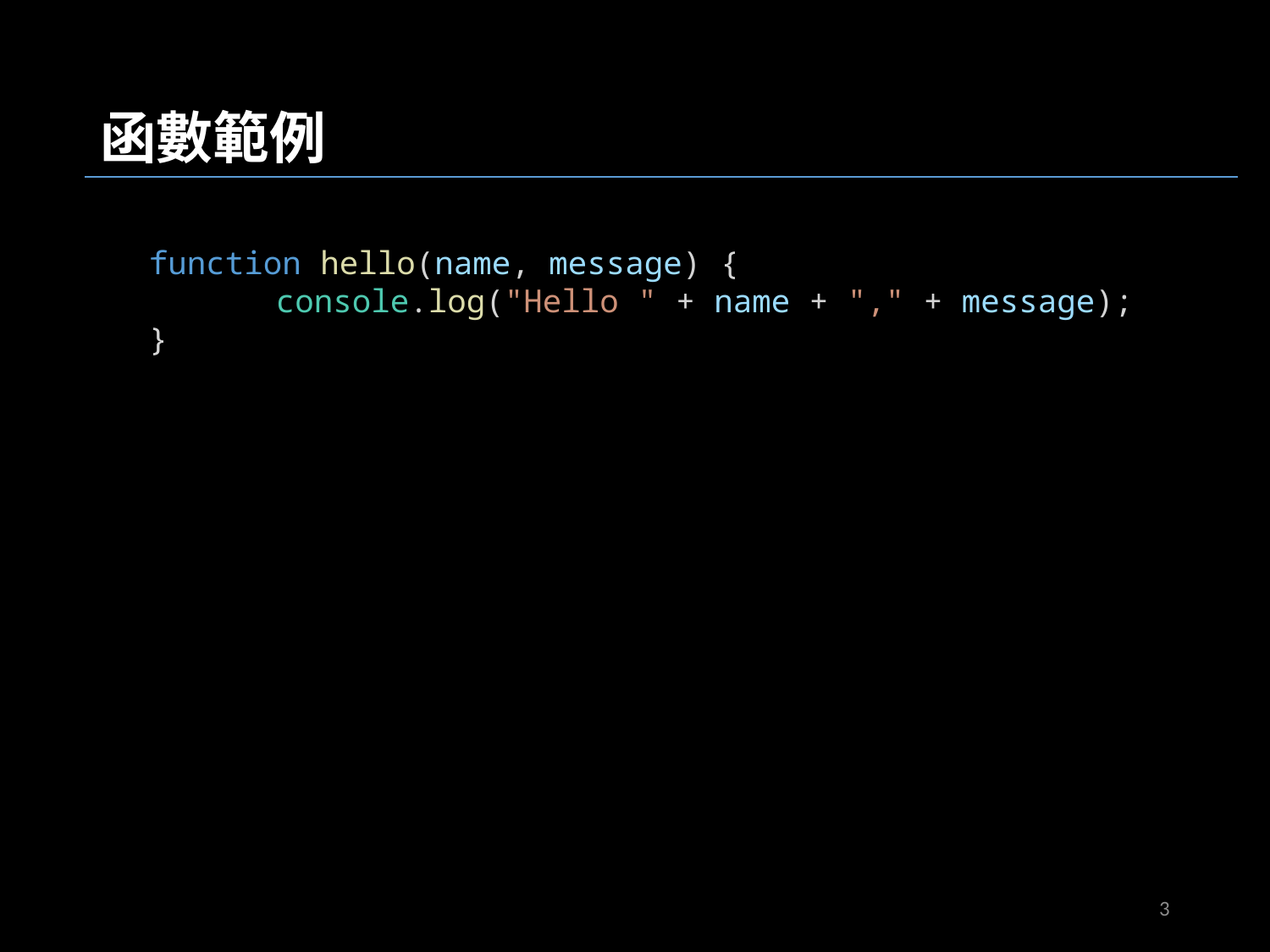

函數範例

function hello(name, message) {
	console.log("Hello " + name + "," + message);
}
JavaScriptObjects02.js

3